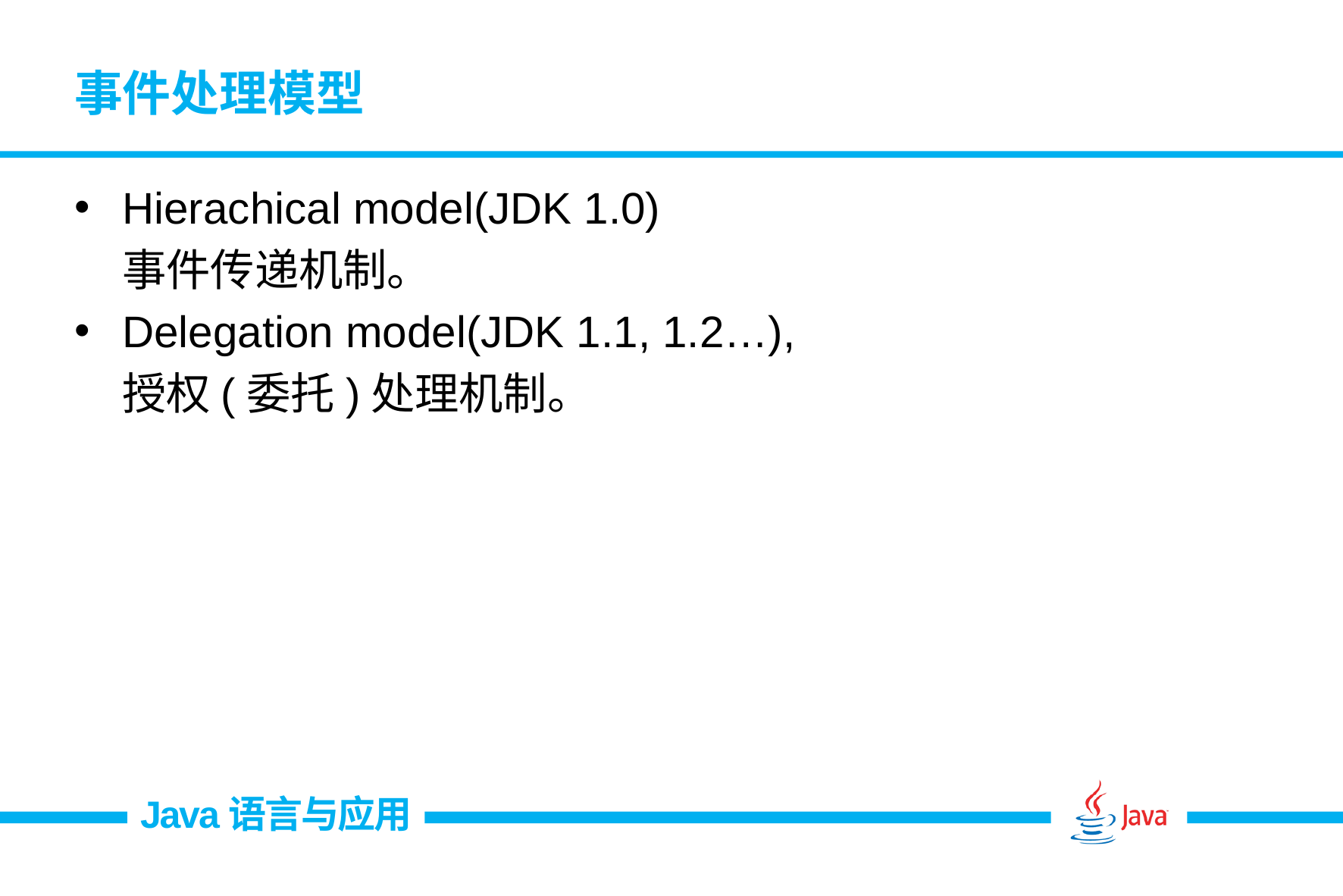

# 事件处理模型
Hierachical model(JDK 1.0)
	事件传递机制。
Delegation model(JDK 1.1, 1.2…),
	授权(委托)处理机制。